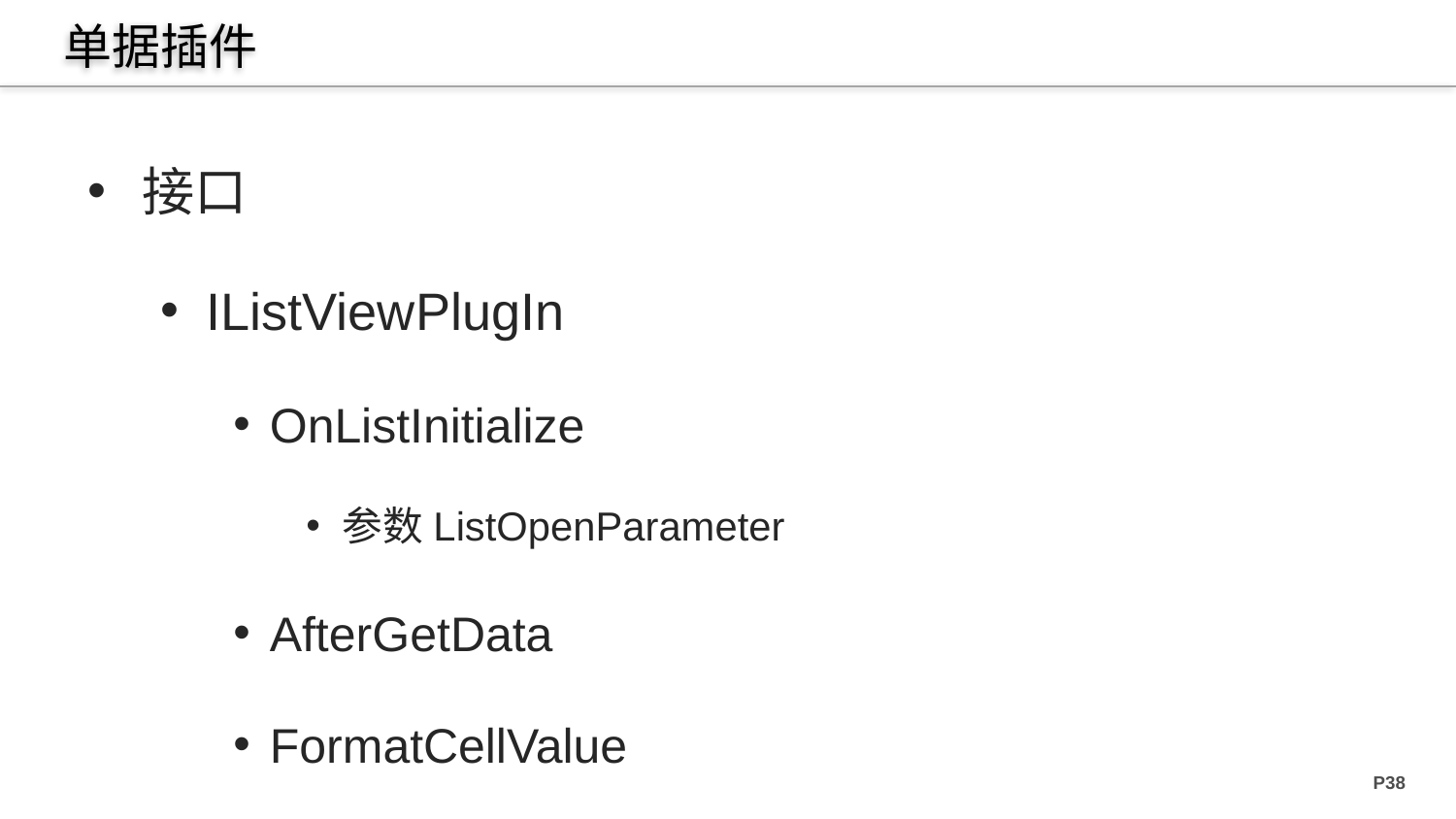

# 单据插件

接口
IListViewPlugIn
OnListInitialize
参数ListOpenParameter
AfterGetData
FormatCellValue